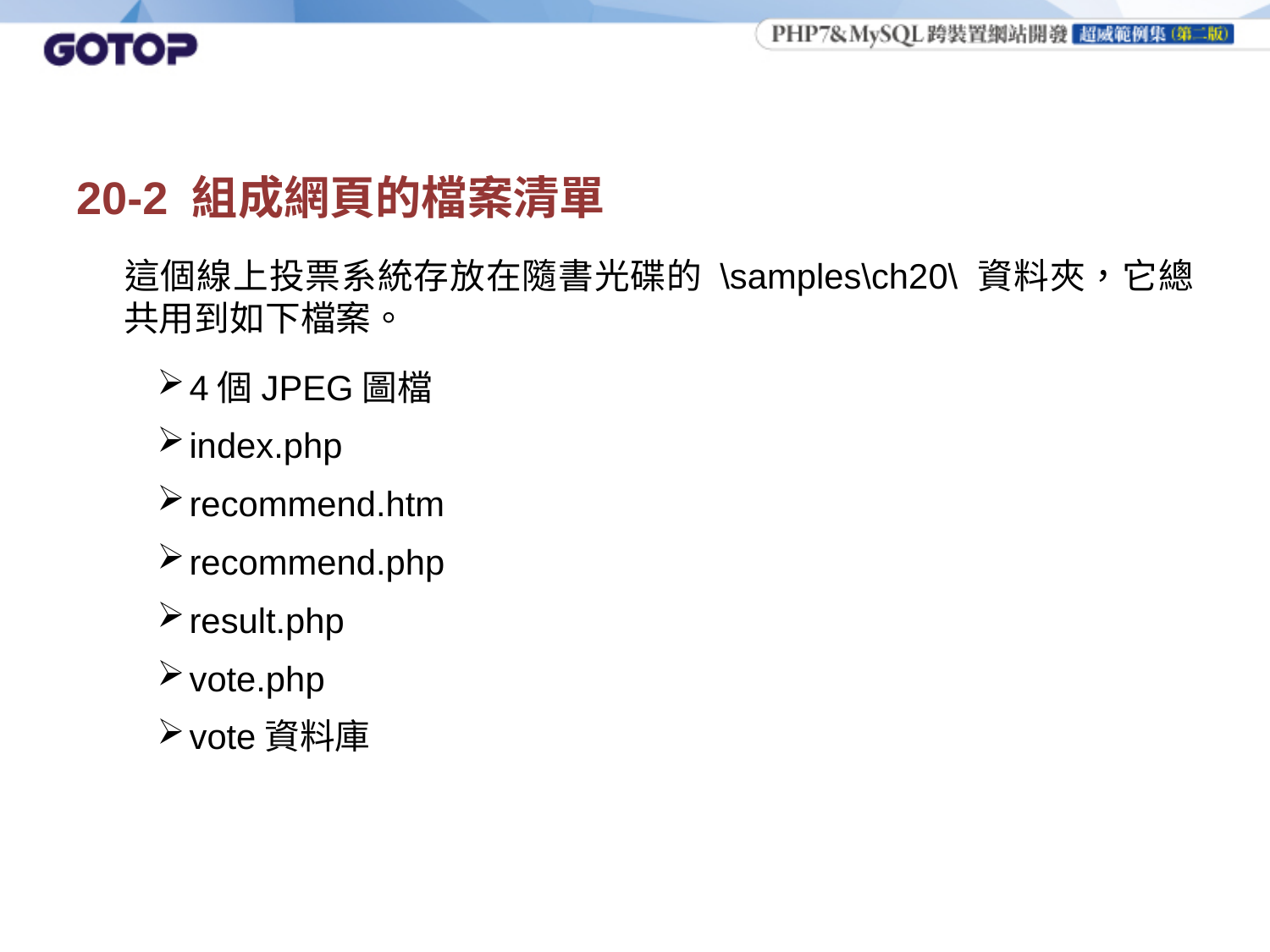

# 20-2 組成網頁的檔案清單
	這個線上投票系統存放在隨書光碟的 \samples\ch20\ 資料夾，它總共用到如下檔案。
4個JPEG圖檔
index.php
recommend.htm
recommend.php
result.php
vote.php
vote資料庫